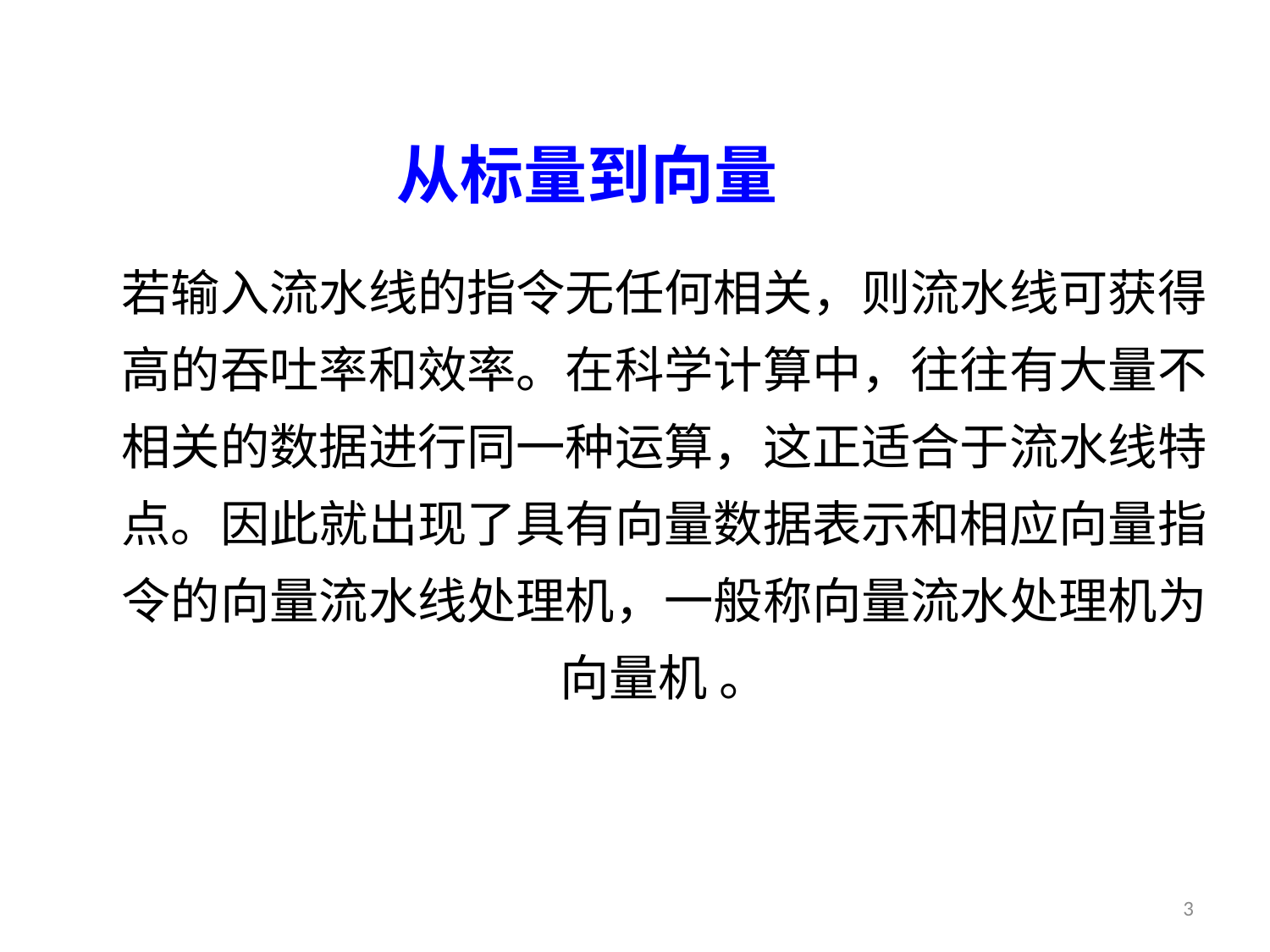

从标量到向量
若输入流水线的指令无任何相关，则流水线可获得高的吞吐率和效率。在科学计算中，往往有大量不相关的数据进行同一种运算，这正适合于流水线特点。因此就出现了具有向量数据表示和相应向量指令的向量流水线处理机，一般称向量流水处理机为向量机 。
3